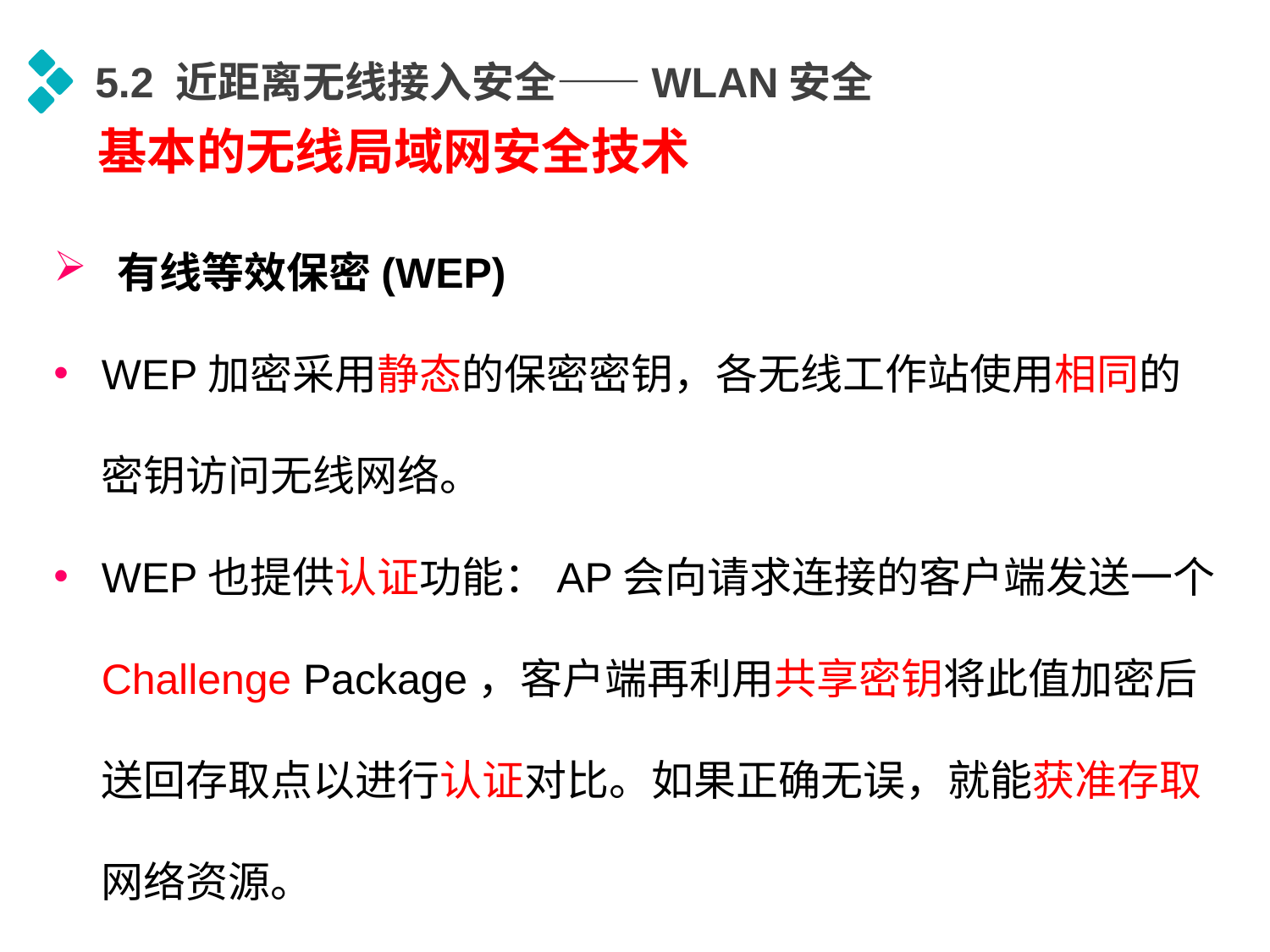

5.2 近距离无线接入安全——WLAN安全

基本的无线局域网安全技术
有线等效保密(WEP)
WEP加密采用静态的保密密钥，各无线工作站使用相同的密钥访问无线网络。
WEP也提供认证功能：AP会向请求连接的客户端发送一个Challenge Package，客户端再利用共享密钥将此值加密后送回存取点以进行认证对比。如果正确无误，就能获准存取网络资源。